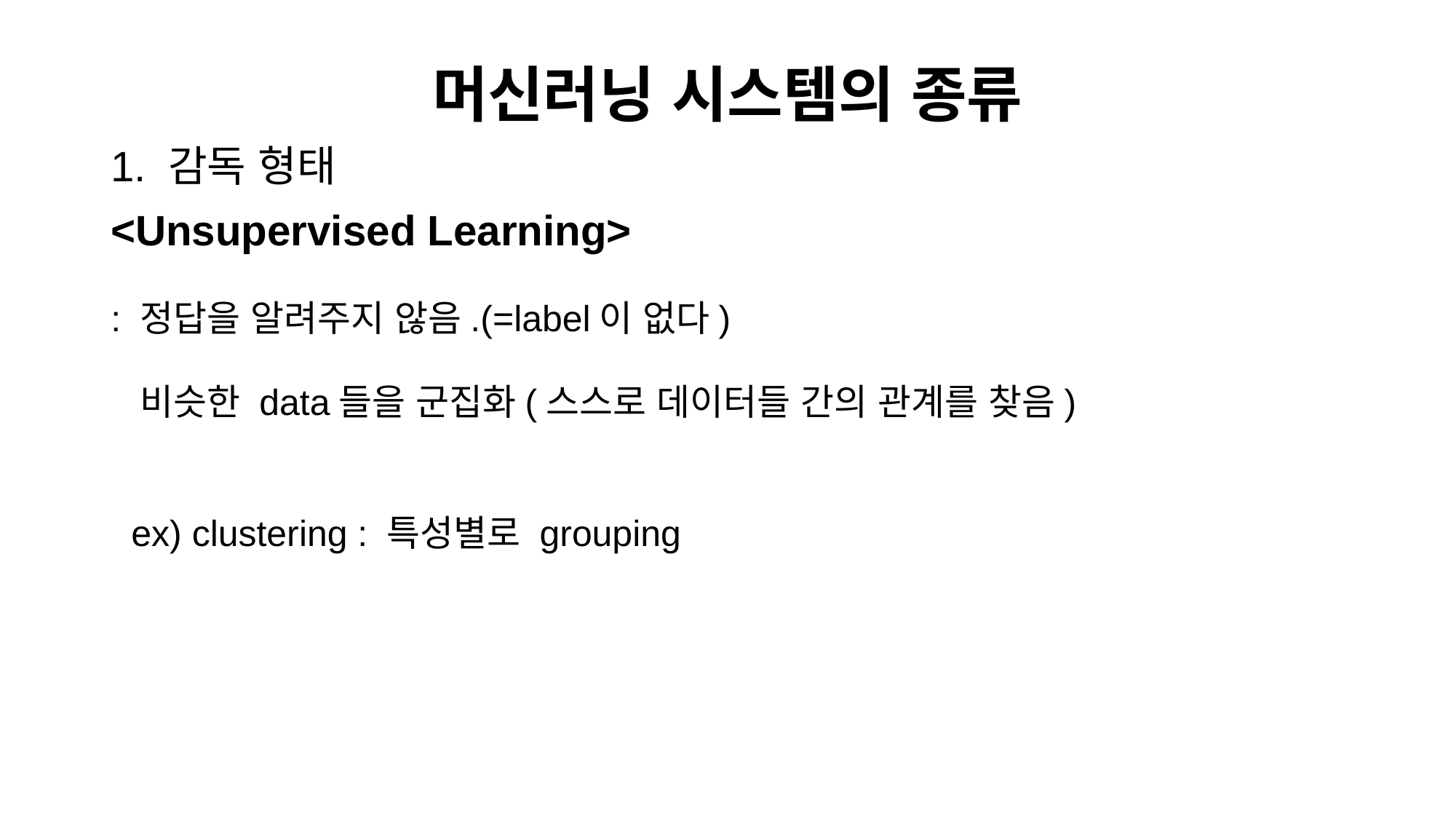

머신러닝 시스템의 종류
1. 감독 형태
<Unsupervised Learning>
: 정답을 알려주지 않음.(=label이 없다)
  비슷한 data들을 군집화(스스로 데이터들 간의 관계를 찾음)
  ex) clustering : 특성별로 grouping